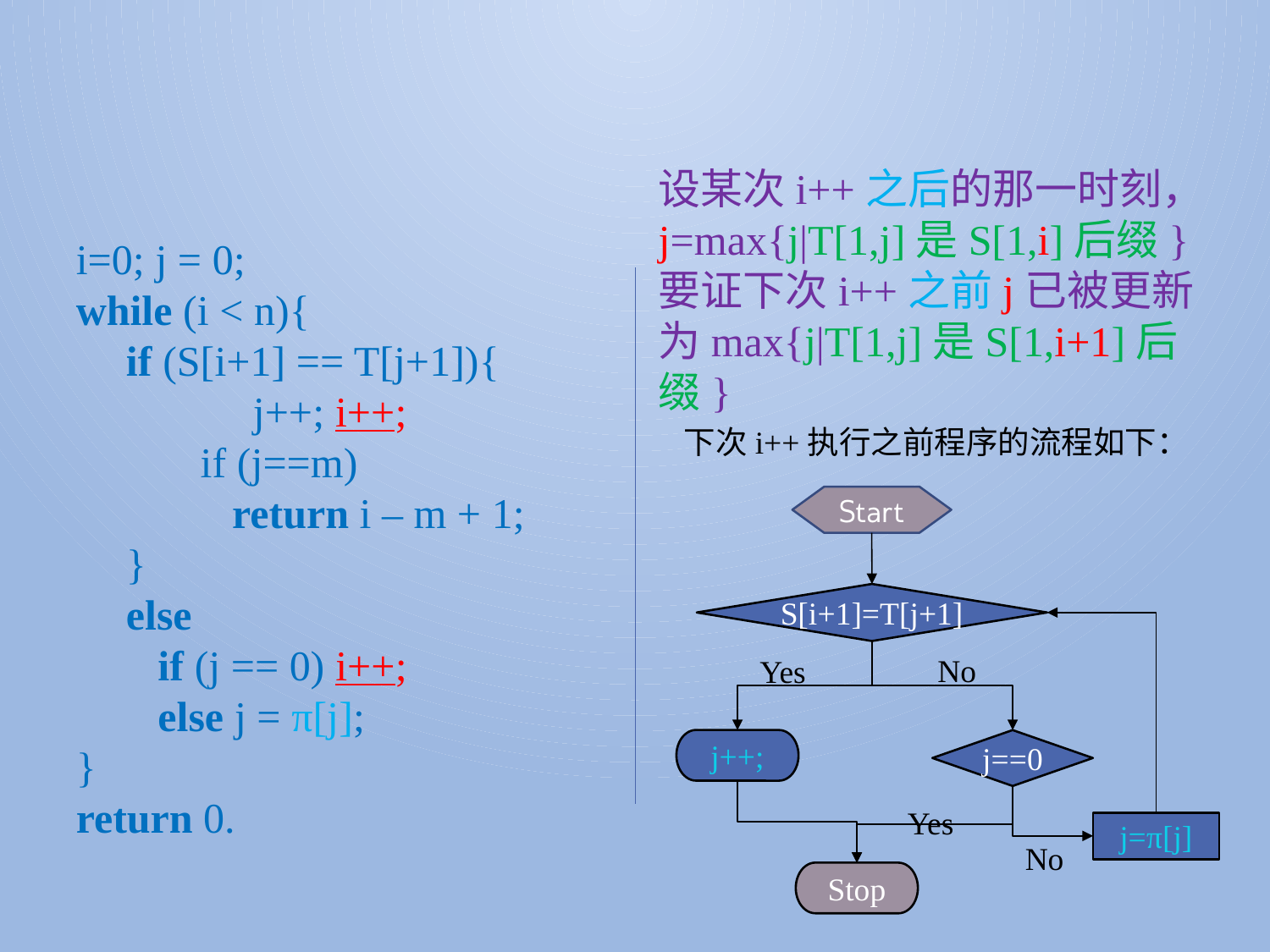

设某次i++之后的那一时刻，
j=max{j|T[1,j]是S[1,i]后缀}
要证下次i++之前j已被更新为max{j|T[1,j]是S[1,i+1]后缀}
i=0; j = 0;
while (i < n){
if (S[i+1] == T[j+1]){
	j++; i++;
       if (j==m)
          return i – m + 1;
}
else
   if (j == 0) i++;
   else j = π[j];
}
return 0.
下次i++执行之前程序的流程如下：
Start
S[i+1]=T[j+1]
No
Yes
j++;
j==0
Yes
j=π[j]
No
Stop